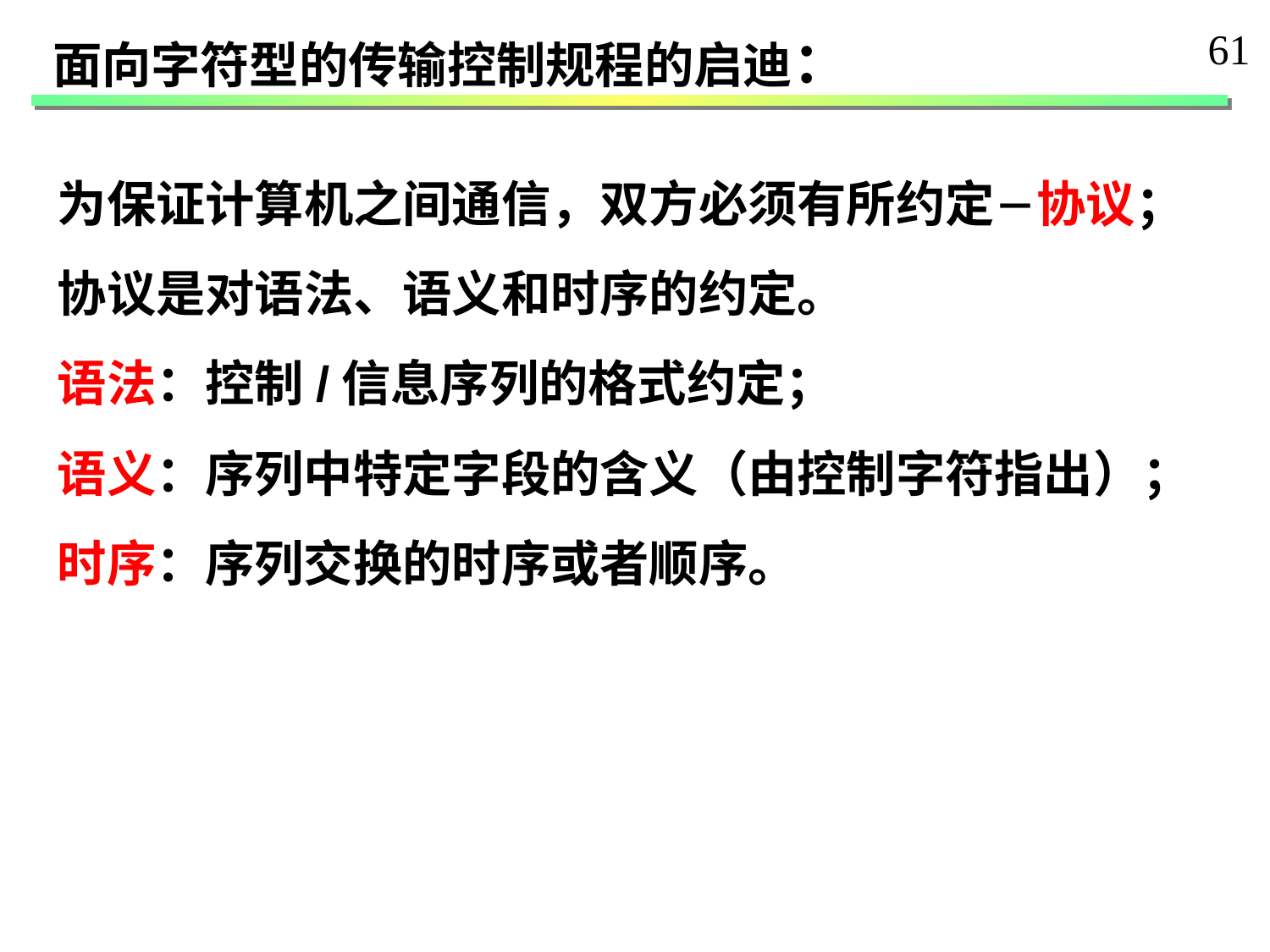

面向字符型的传输控制规程的启迪：
61

为保证计算机之间通信，双方必须有所约定－协议；
协议是对语法、语义和时序的约定。
语法：控制/信息序列的格式约定；
语义：序列中特定字段的含义（由控制字符指出）；
时序：序列交换的时序或者顺序。